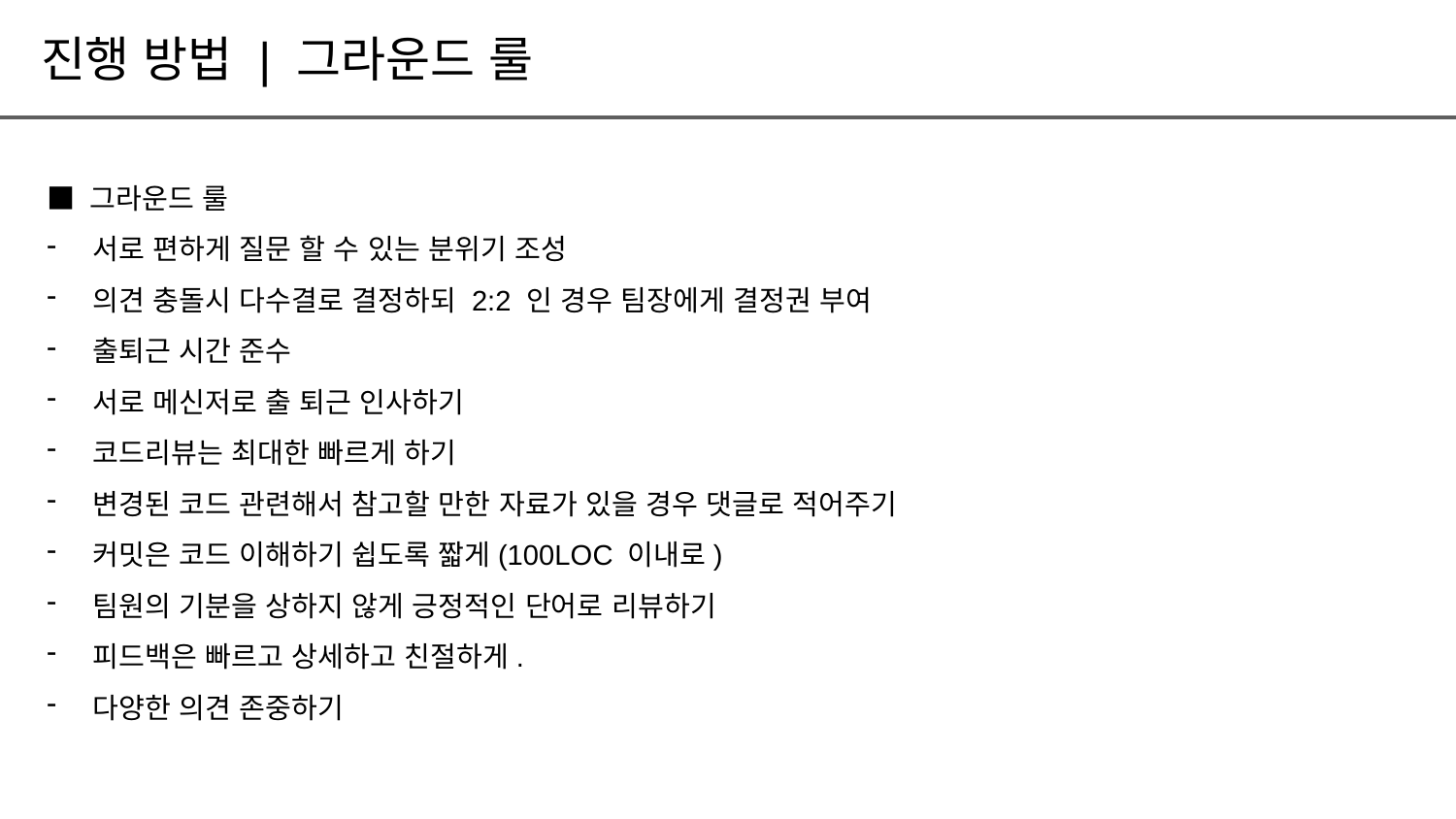

진행 방법 | 그라운드 룰
■ 그라운드 룰
서로 편하게 질문 할 수 있는 분위기 조성
의견 충돌시 다수결로 결정하되 2:2 인 경우 팀장에게 결정권 부여
출퇴근 시간 준수
서로 메신저로 출 퇴근 인사하기
코드리뷰는 최대한 빠르게 하기
변경된 코드 관련해서 참고할 만한 자료가 있을 경우 댓글로 적어주기
커밋은 코드 이해하기 쉽도록 짧게(100LOC 이내로)
팀원의 기분을 상하지 않게 긍정적인 단어로 리뷰하기
피드백은 빠르고 상세하고 친절하게.
다양한 의견 존중하기